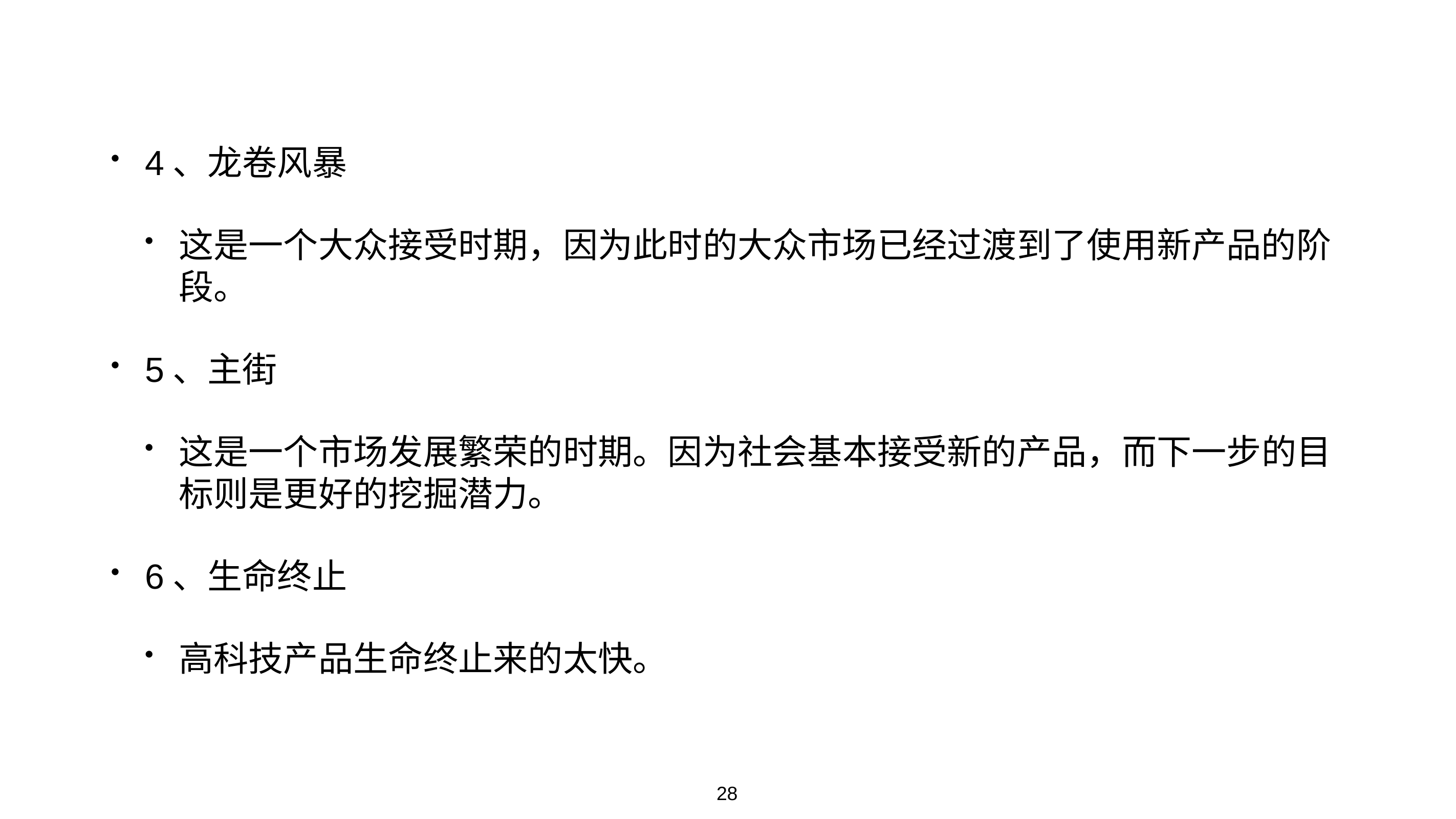

4、龙卷风暴
这是一个大众接受时期，因为此时的大众市场已经过渡到了使用新产品的阶段。
5、主街
这是一个市场发展繁荣的时期。因为社会基本接受新的产品，而下一步的目标则是更好的挖掘潜力。
6、生命终止
高科技产品生命终止来的太快。
28